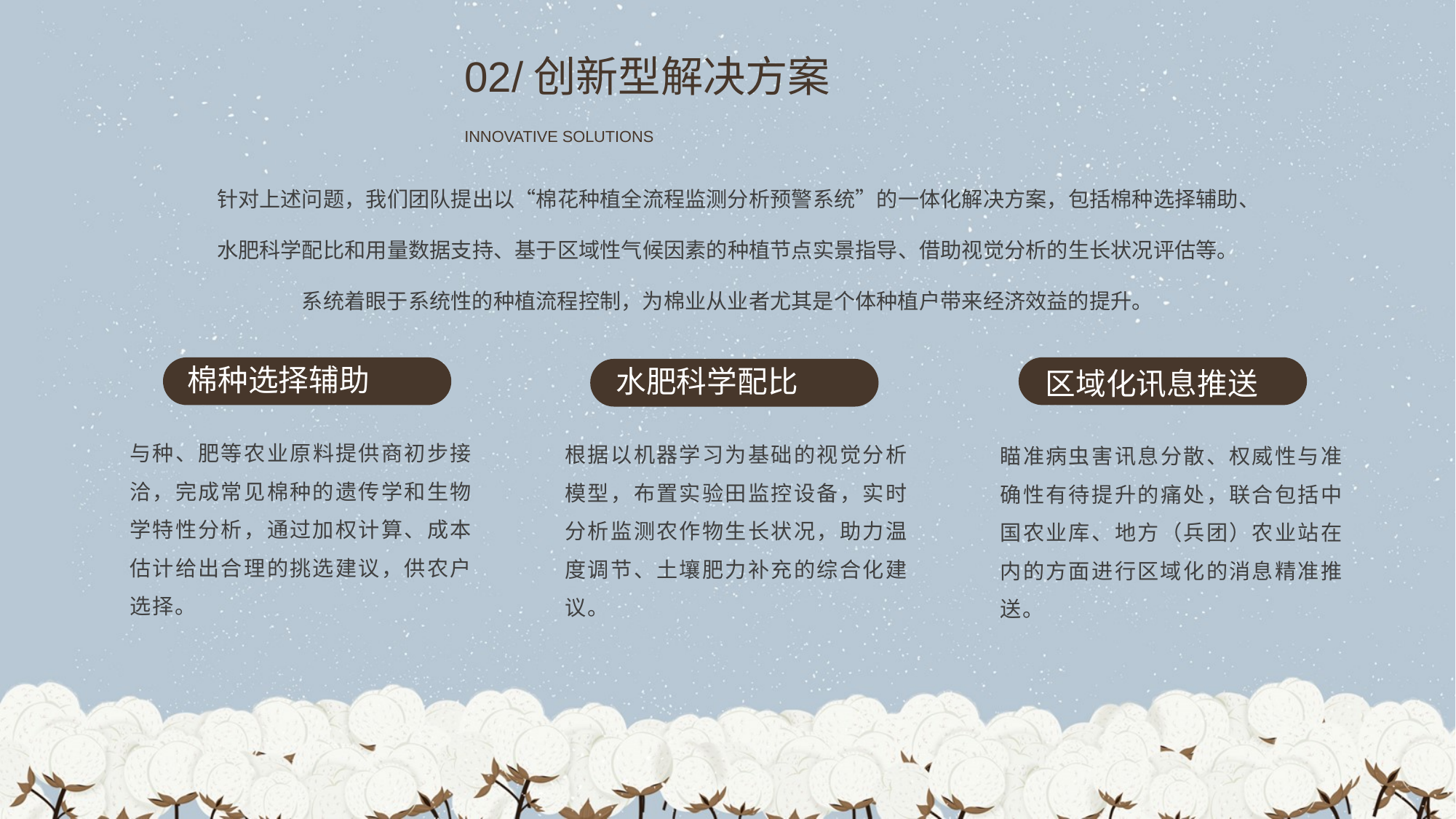

02/创新型解决方案
INNOVATIVE SOLUTIONS
针对上述问题，我们团队提出以“棉花种植全流程监测分析预警系统”的一体化解决方案，包括棉种选择辅助、水肥科学配比和用量数据支持、基于区域性气候因素的种植节点实景指导、借助视觉分析的生长状况评估等。系统着眼于系统性的种植流程控制，为棉业从业者尤其是个体种植户带来经济效益的提升。
棉种选择辅助

与种、肥等农业原料提供商初步接洽，完成常见棉种的遗传学和生物学特性分析，通过加权计算、成本估计给出合理的挑选建议，供农户选择。

区域化讯息推送
瞄准病虫害讯息分散、权威性与准确性有待提升的痛处，联合包括中国农业库、地方（兵团）农业站在内的方面进行区域化的消息精准推送。
水肥科学配比

根据以机器学习为基础的视觉分析模型，布置实验田监控设备，实时分析监测农作物生长状况，助力温度调节、土壤肥力补充的综合化建议。